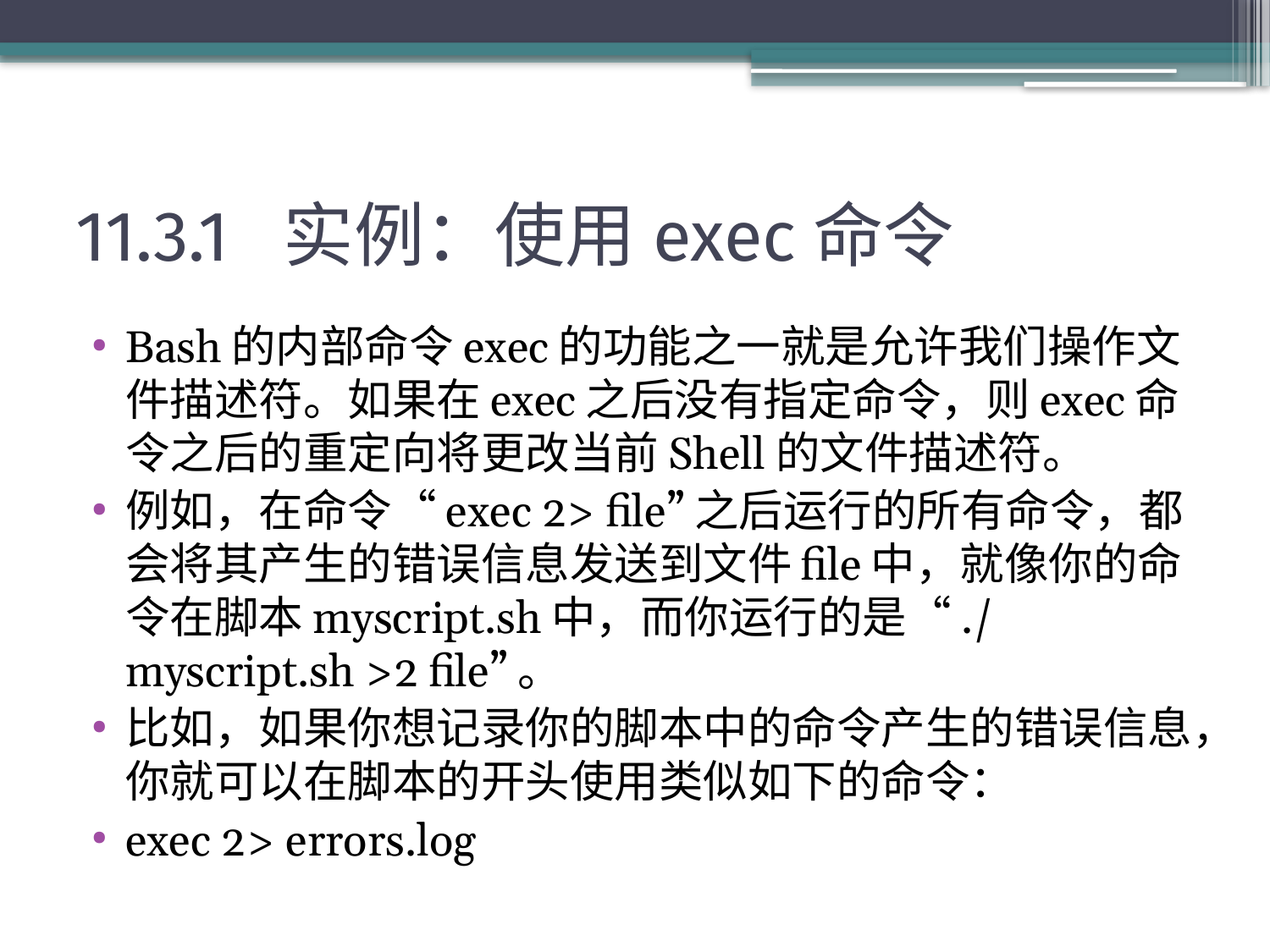

# 11.3.1  实例：使用exec命令
Bash的内部命令exec的功能之一就是允许我们操作文件描述符。如果在exec之后没有指定命令，则exec命令之后的重定向将更改当前Shell的文件描述符。
例如，在命令“exec 2> file”之后运行的所有命令，都会将其产生的错误信息发送到文件file中，就像你的命令在脚本myscript.sh中，而你运行的是“./myscript.sh >2 file”。
比如，如果你想记录你的脚本中的命令产生的错误信息，你就可以在脚本的开头使用类似如下的命令：
exec 2> errors.log